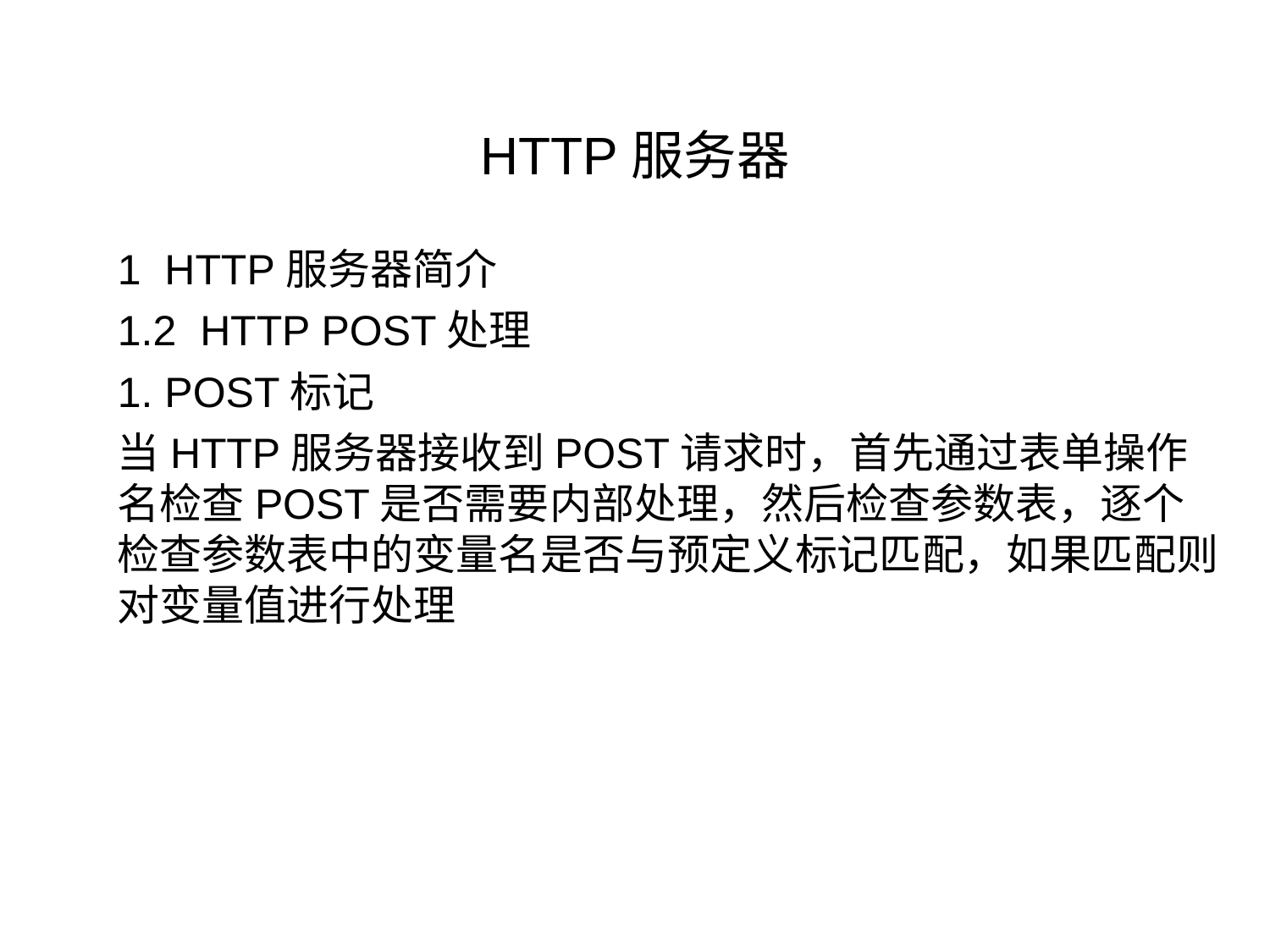

HTTP服务器
1  HTTP服务器简介
1.2  HTTP POST处理
1. POST标记
当HTTP服务器接收到POST请求时，首先通过表单操作名检查POST是否需要内部处理，然后检查参数表，逐个检查参数表中的变量名是否与预定义标记匹配，如果匹配则对变量值进行处理